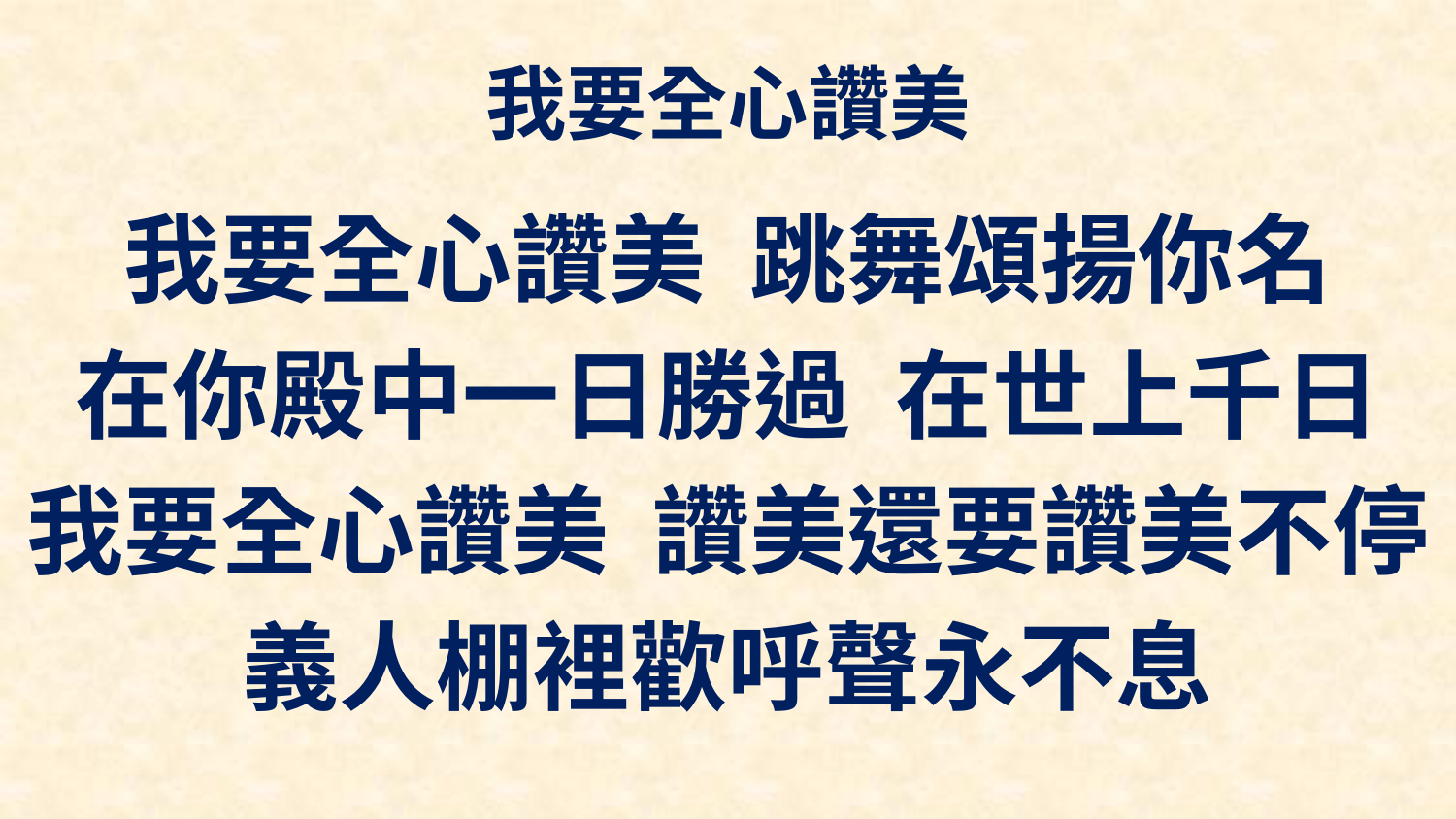

# 我要全心讚美
我要全心讚美  跳舞頌揚你名
在你殿中一日勝過  在世上千日
我要全心讚美  讚美還要讚美不停
義人棚裡歡呼聲永不息